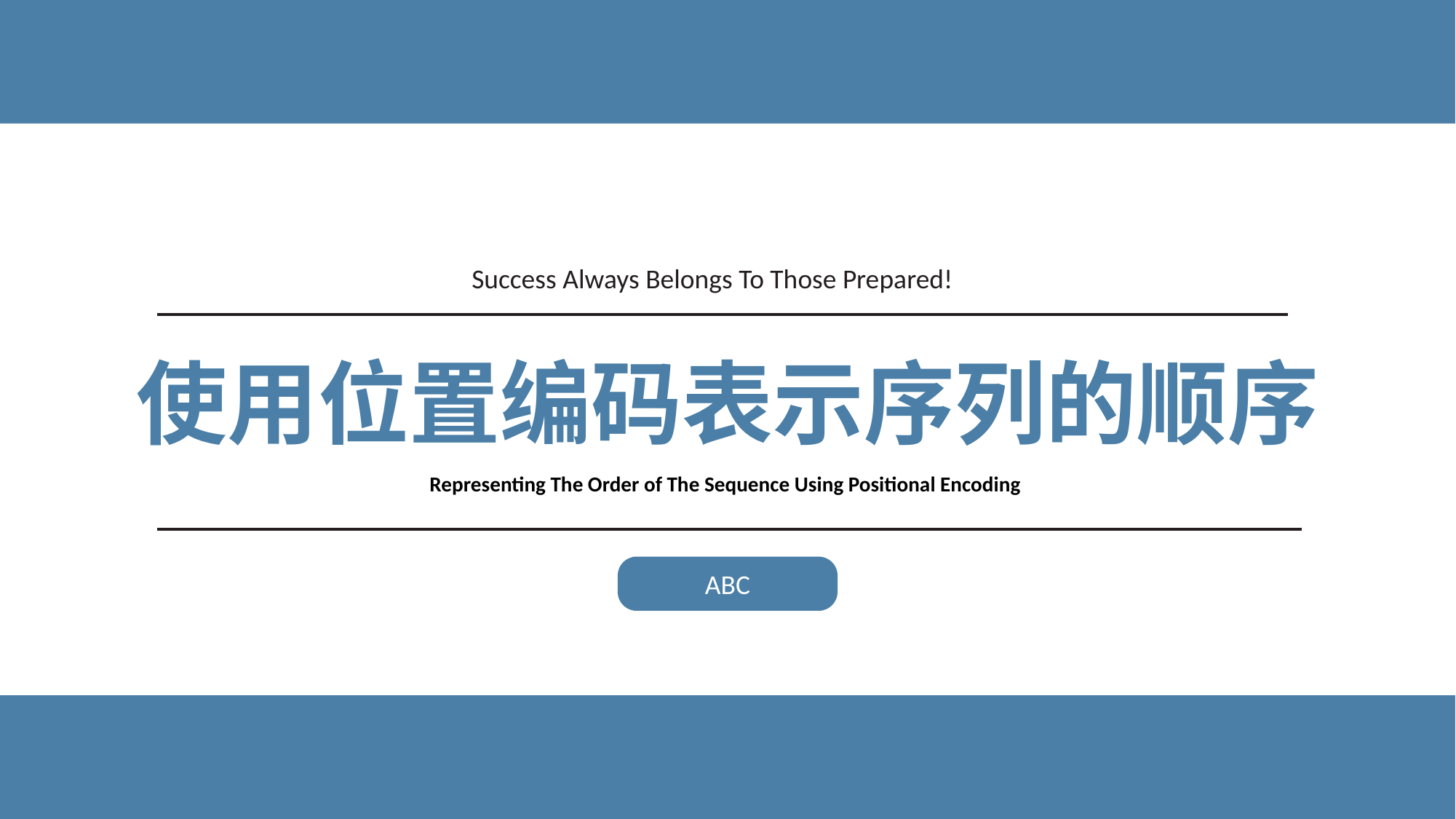

Success Always Belongs To Those Prepared!
使用位置编码表示序列的顺序
Representing The Order of The Sequence Using Positional Encoding
ABC